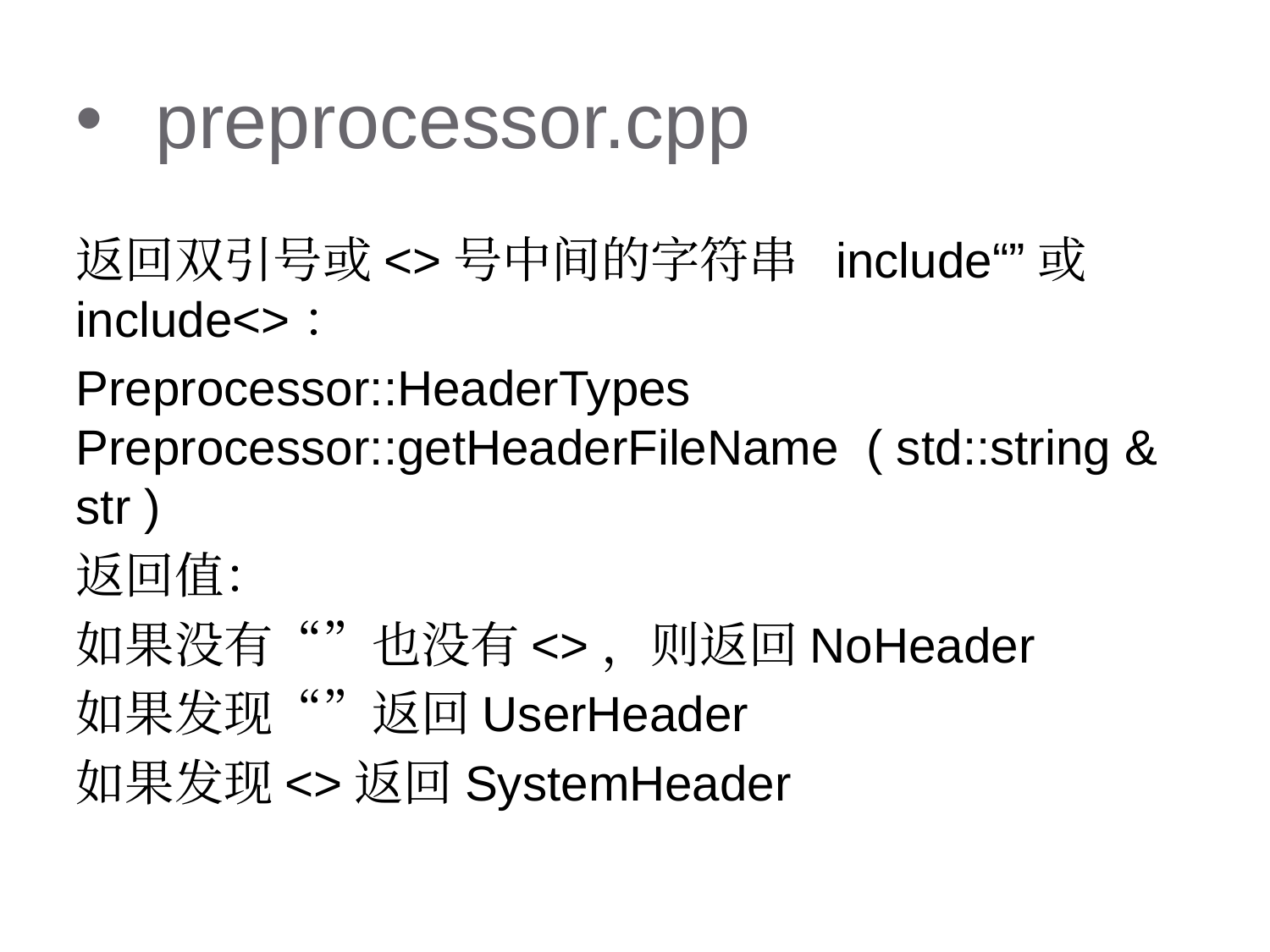

# preprocessor.cpp
返回双引号或<>号中间的字符串  include“”或include<>：
Preprocessor::HeaderTypes Preprocessor::getHeaderFileName  ( std::string &  str )
返回值：
如果没有“”也没有<>，则返回NoHeader
如果发现“”返回UserHeader
如果发现<>返回SystemHeader